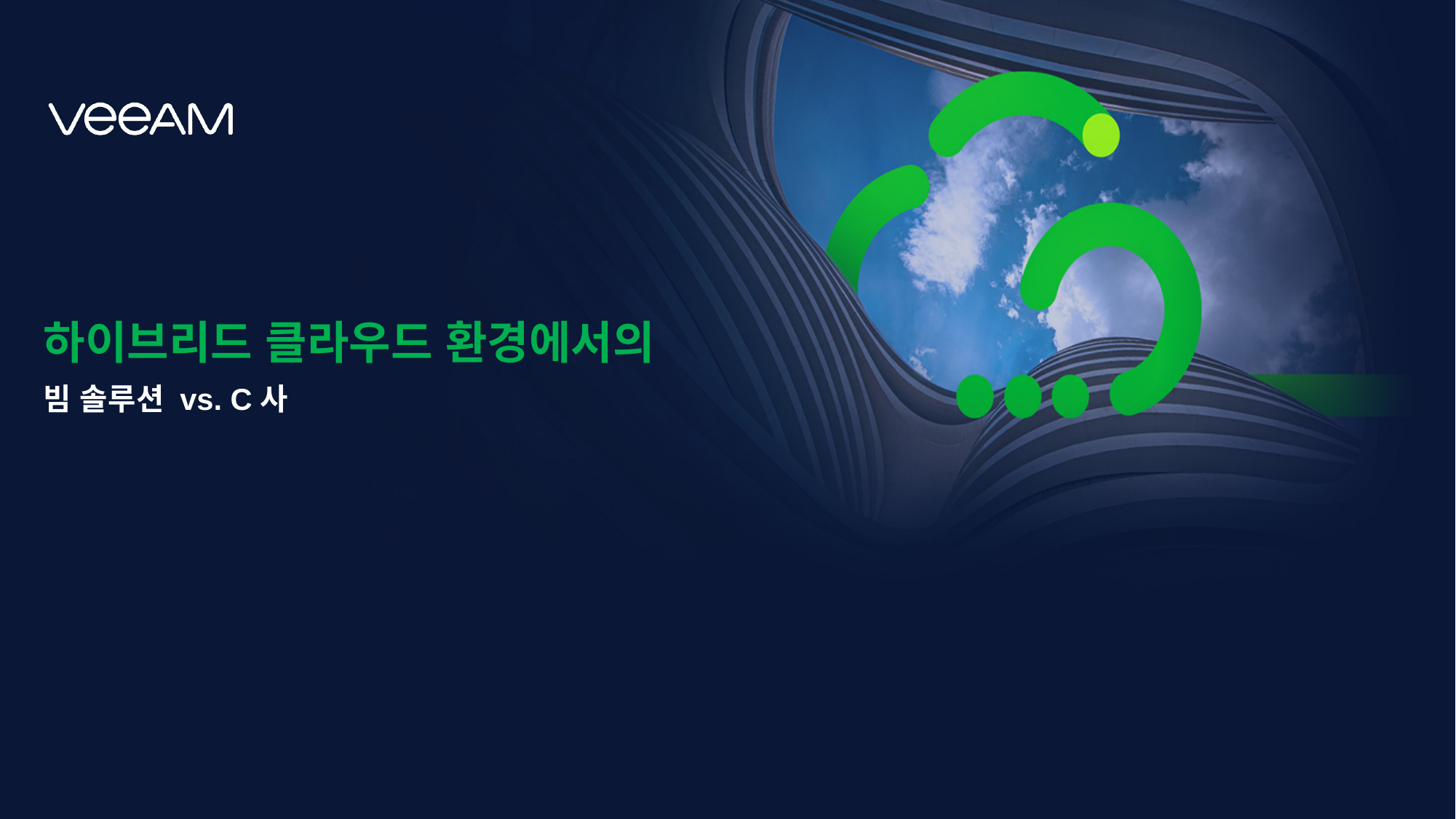

하이브리드 클라우드 환경에서의
빔 솔루션 vs. C사